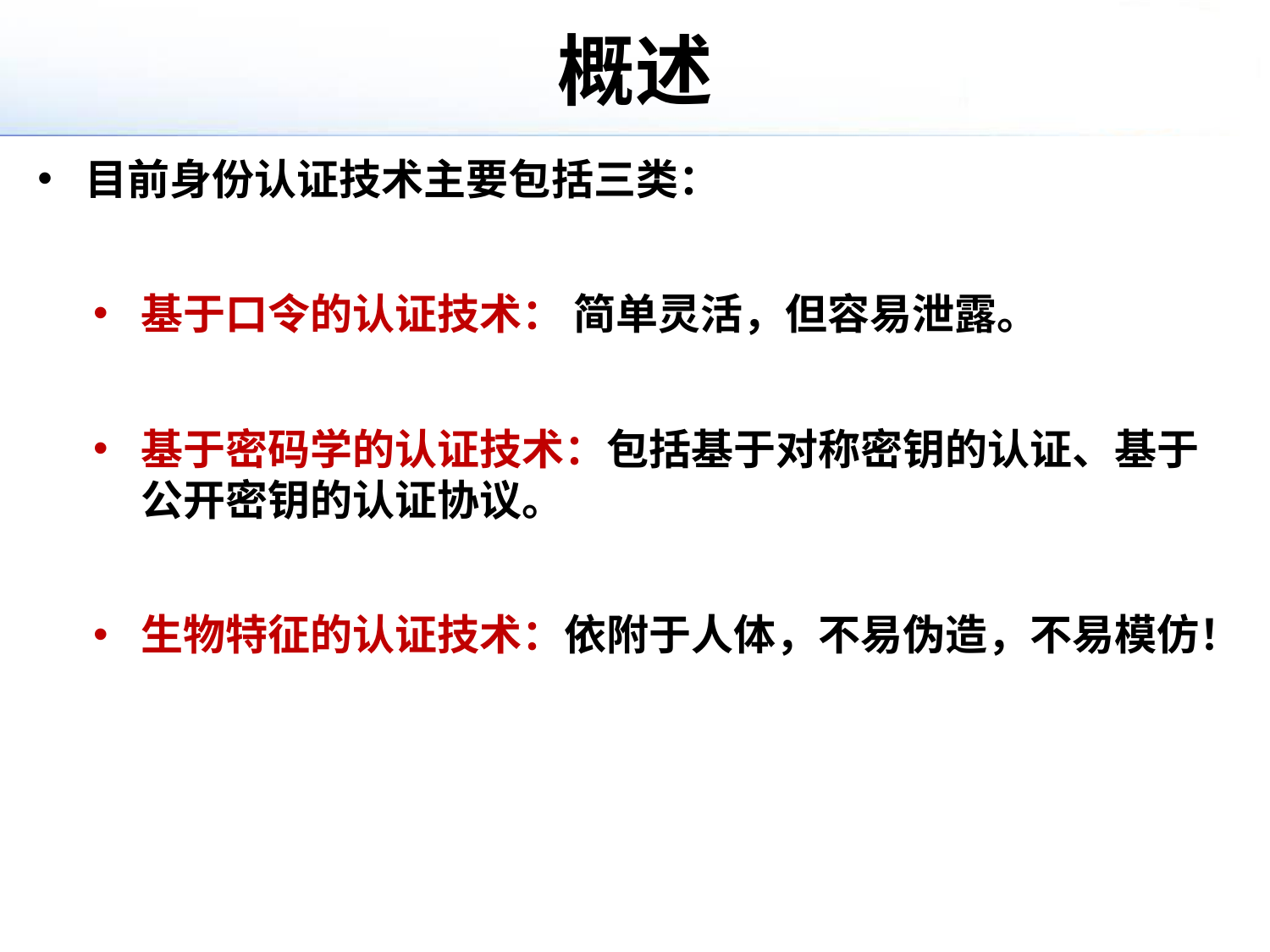

# 概述
目前身份认证技术主要包括三类：

基于口令的认证技术： 简单灵活，但容易泄露。

基于密码学的认证技术：包括基于对称密钥的认证、基于公开密钥的认证协议。

生物特征的认证技术：依附于人体，不易伪造，不易模仿！